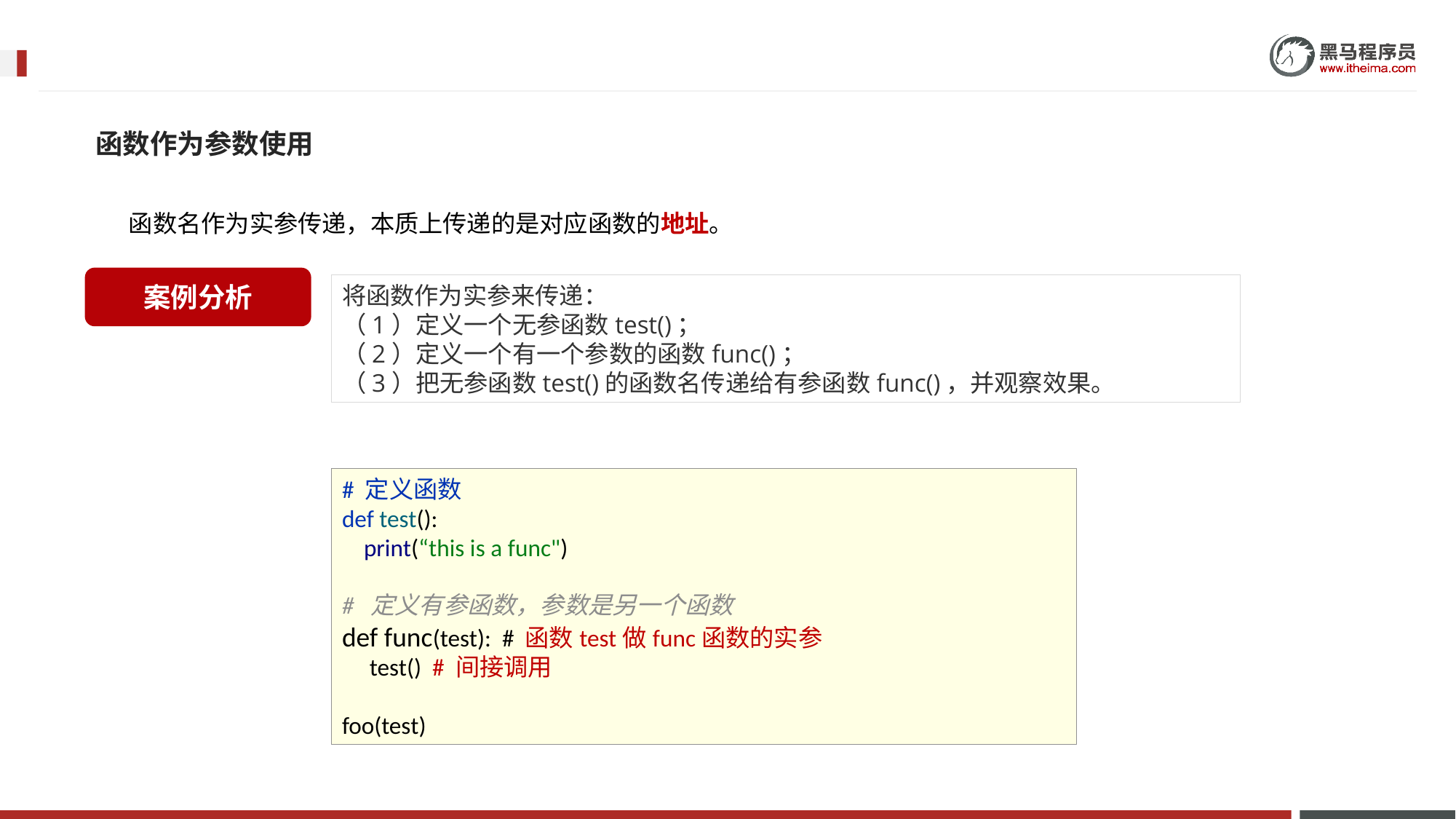

函数作为参数使用
     函数名作为实参传递，本质上传递的是对应函数的地址。
案例分析
将函数作为实参来传递：
（1）定义一个无参函数test()；
（2）定义一个有一个参数的函数func()；
（3）把无参函数test()的函数名传递给有参函数func()，并观察效果。
# 定义函数
def test():
    print(“this is a func")
#  定义有参函数，参数是另一个函数
def func(test):  # 函数test做func函数的实参
    test()  # 间接调用
foo(test)